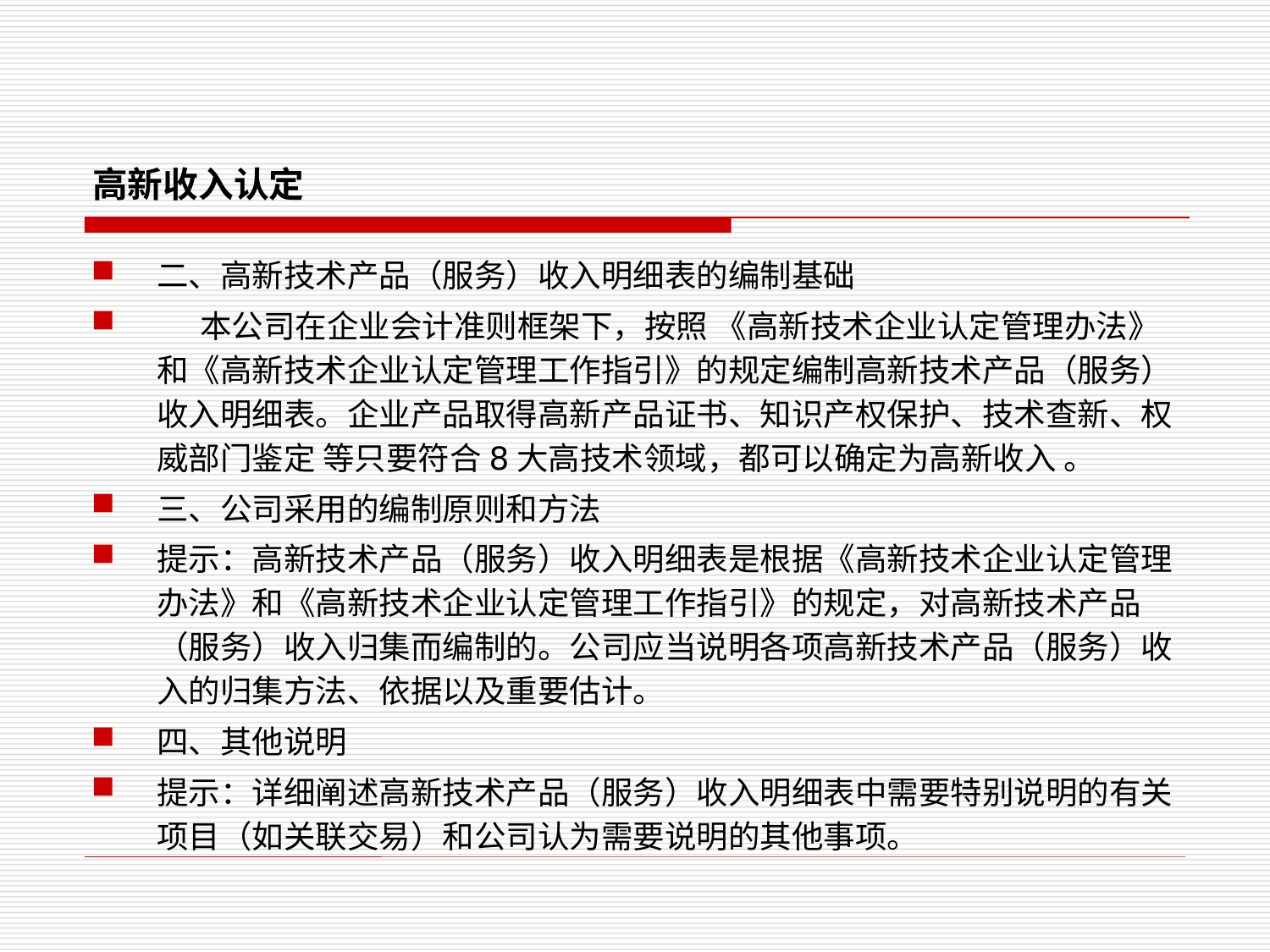

# 高新收入认定
二、高新技术产品（服务）收入明细表的编制基础
     本公司在企业会计准则框架下，按照 《高新技术企业认定管理办法》和《高新技术企业认定管理工作指引》的规定编制高新技术产品（服务）收入明细表。企业产品取得高新产品证书、知识产权保护、技术查新、权威部门鉴定 等只要符合8大高技术领域，都可以确定为高新收入 。
三、公司采用的编制原则和方法
提示：高新技术产品（服务）收入明细表是根据《高新技术企业认定管理办法》和《高新技术企业认定管理工作指引》的规定，对高新技术产品（服务）收入归集而编制的。公司应当说明各项高新技术产品（服务）收入的归集方法、依据以及重要估计。
四、其他说明
提示：详细阐述高新技术产品（服务）收入明细表中需要特别说明的有关项目（如关联交易）和公司认为需要说明的其他事项。